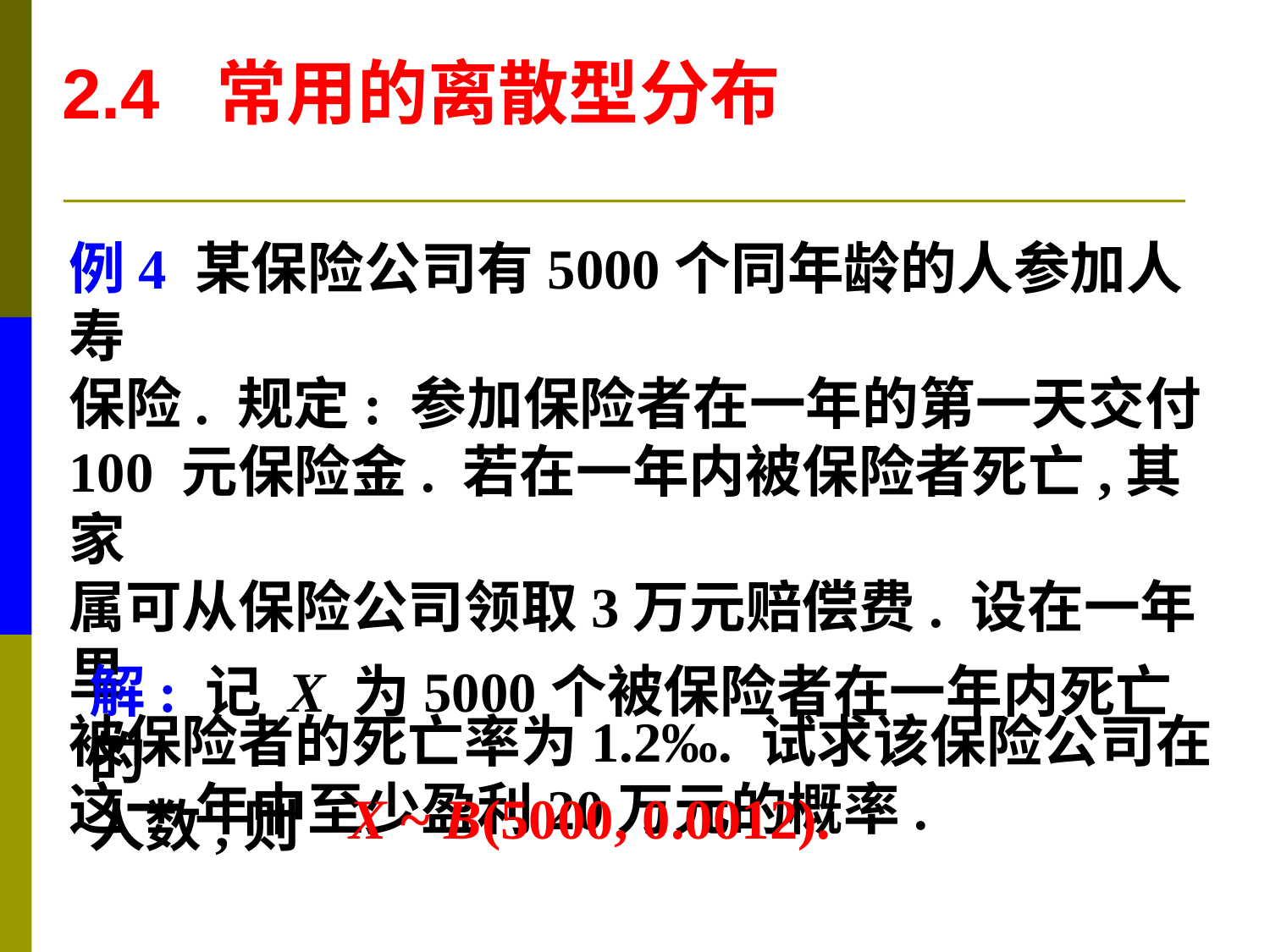

2.4  常用的离散型分布
例4 某保险公司有5000个同年龄的人参加人寿
保险. 规定: 参加保险者在一年的第一天交付
100 元保险金. 若在一年内被保险者死亡,其家
属可从保险公司领取3万元赔偿费. 设在一年里
被保险者的死亡率为1.2‰. 试求该保险公司在
这一 年中至少盈利20万元的概率.
解: 记 X 为5000个被保险者在一年内死亡的
人数,则
X ~ B(5000, 0.0012).